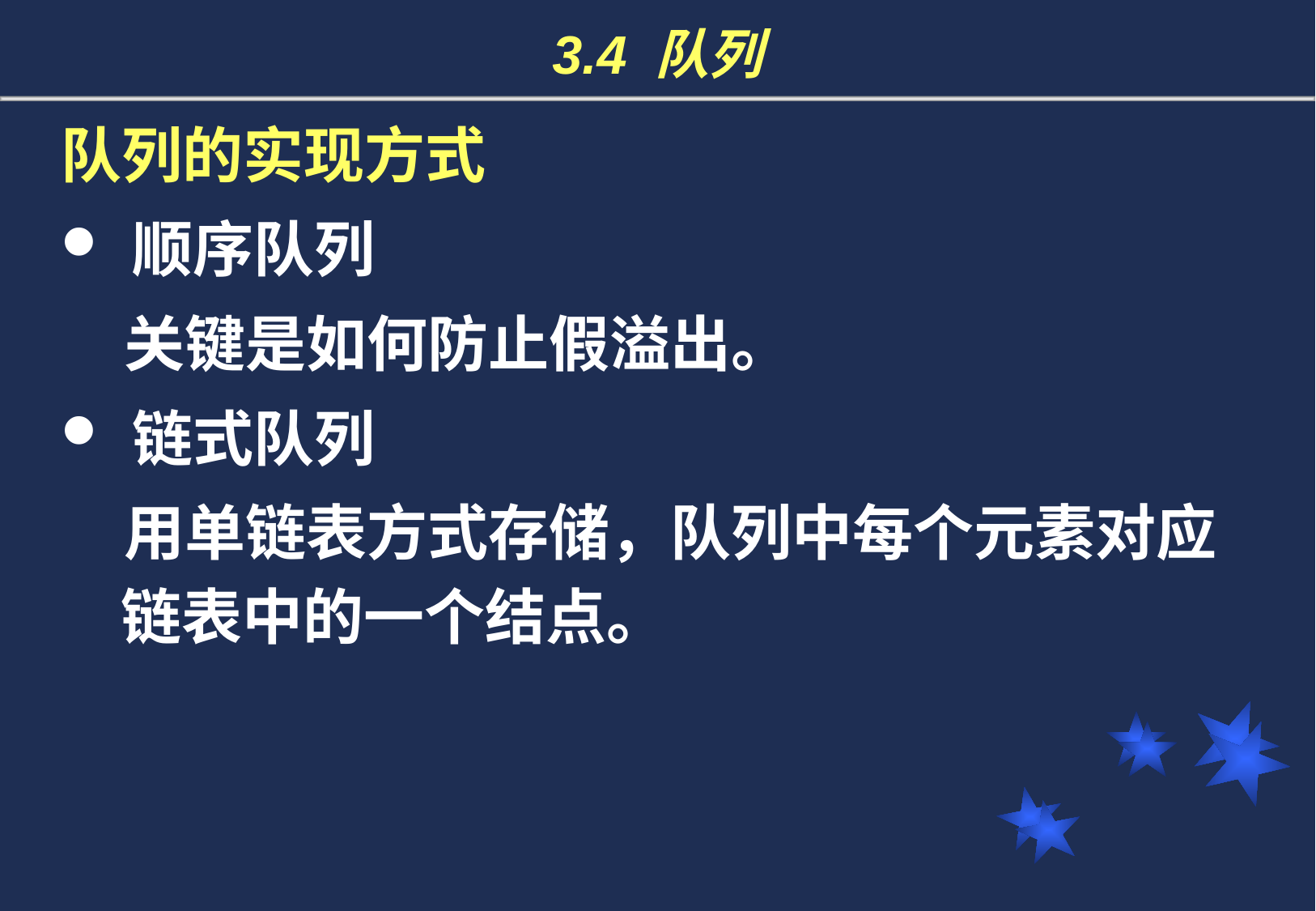

# 3.4 队列
队列的实现方式
顺序队列
关键是如何防止假溢出。
链式队列
用单链表方式存储，队列中每个元素对应链表中的一个结点。